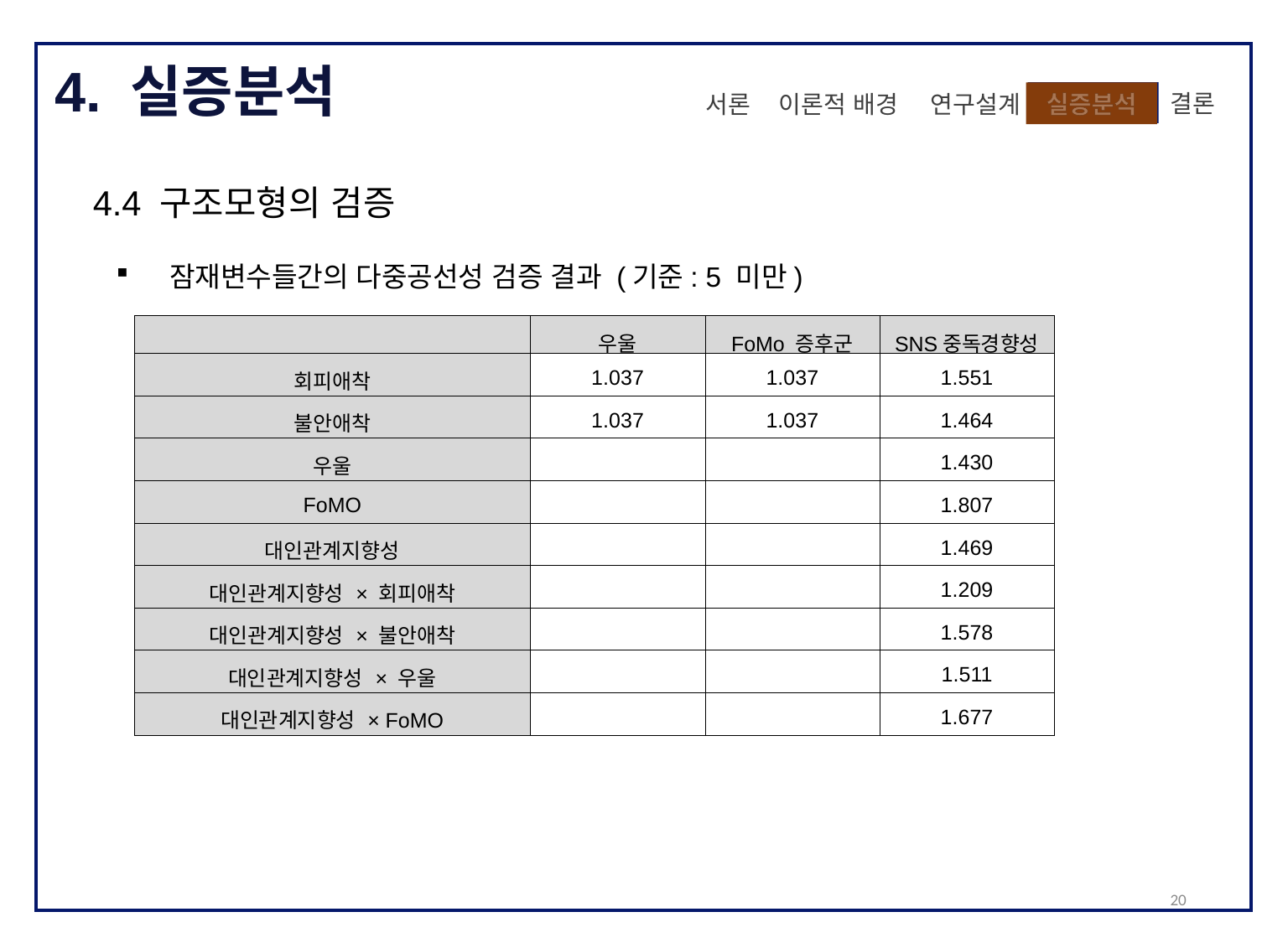

4. 실증분석

 결론
이론적 배경
실증분석
 연구설계
서론
4.4 구조모형의 검증
 잠재변수들간의 다중공선성 검증 결과 (기준: 5 미만)
|  | 우울 | FoMo 증후군 | SNS중독경향성 |
| --- | --- | --- | --- |
| 회피애착 | 1.037 | 1.037 | 1.551 |
| 불안애착 | 1.037 | 1.037 | 1.464 |
| 우울 |  |  | 1.430 |
| FoMO |  |  | 1.807 |
| 대인관계지향성 |  |  | 1.469 |
| 대인관계지향성 × 회피애착 |  |  | 1.209 |
| 대인관계지향성 × 불안애착 |  |  | 1.578 |
| 대인관계지향성 × 우울 |  |  | 1.511 |
| 대인관계지향성 × FoMO |  |  | 1.677 |
20